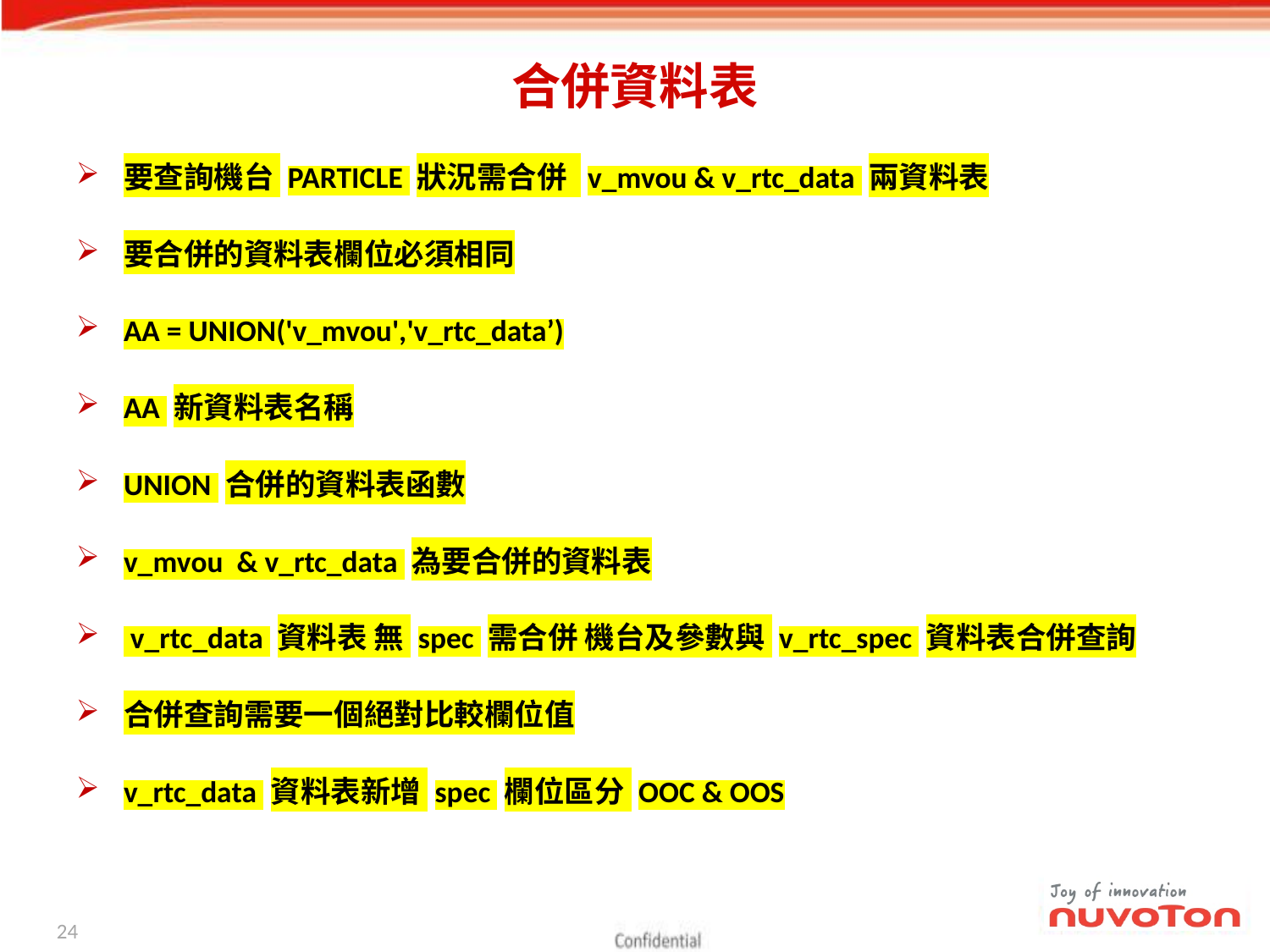

# 合併資料表
要查詢機台 PARTICLE 狀況需合併  v_mvou & v_rtc_data 兩資料表

要合併的資料表欄位必須相同

AA = UNION('v_mvou','v_rtc_data’)

AA 新資料表名稱

UNION 合併的資料表函數

v_mvou  & v_rtc_data 為要合併的資料表

 v_rtc_data 資料表 無 spec 需合併 機台及參數與 v_rtc_spec 資料表合併查詢

合併查詢需要一個絕對比較欄位值

v_rtc_data 資料表新增 spec 欄位區分 OOC & OOS
24